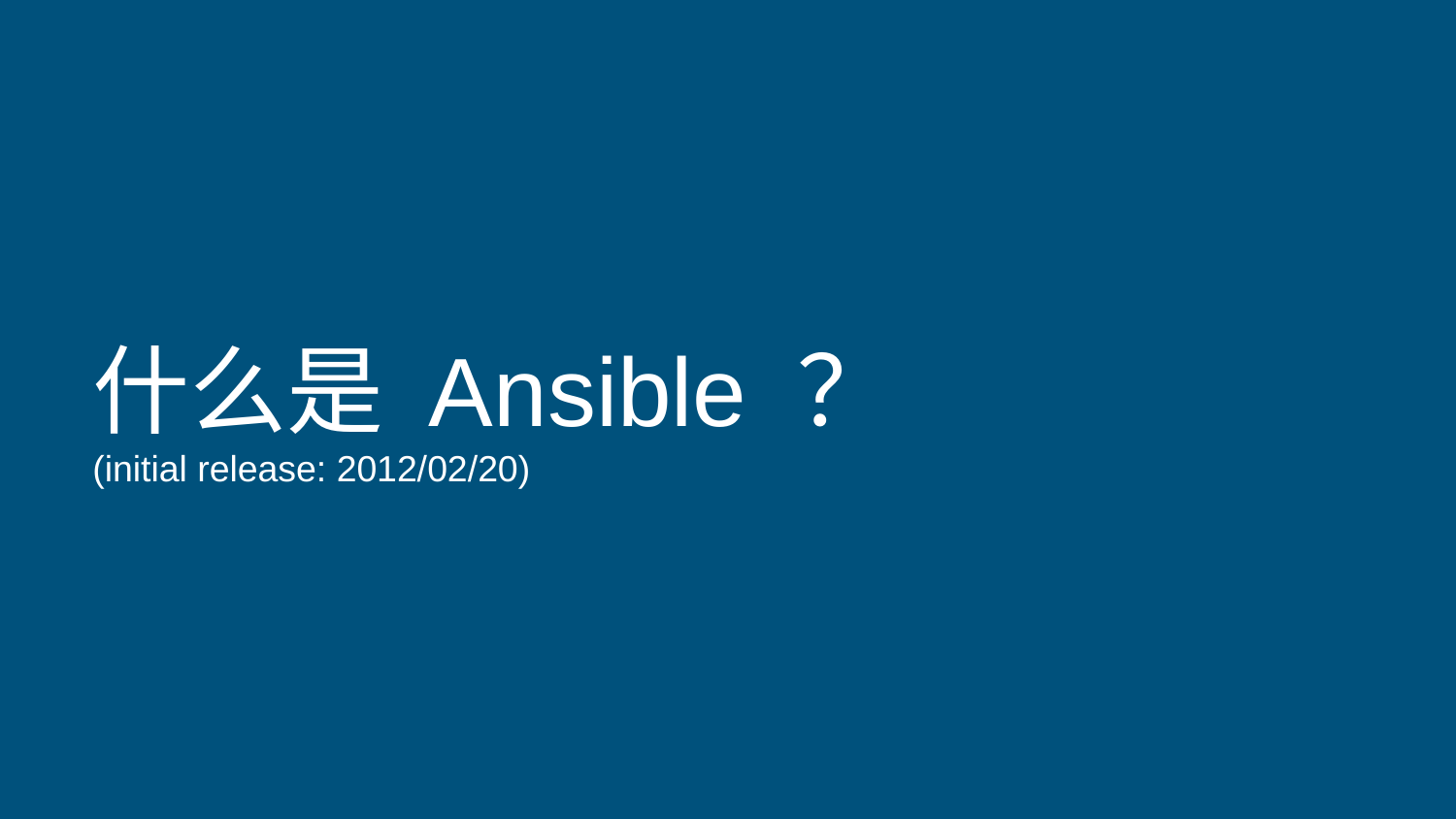

# 什么是 Ansible ？
(initial release: 2012/02/20)